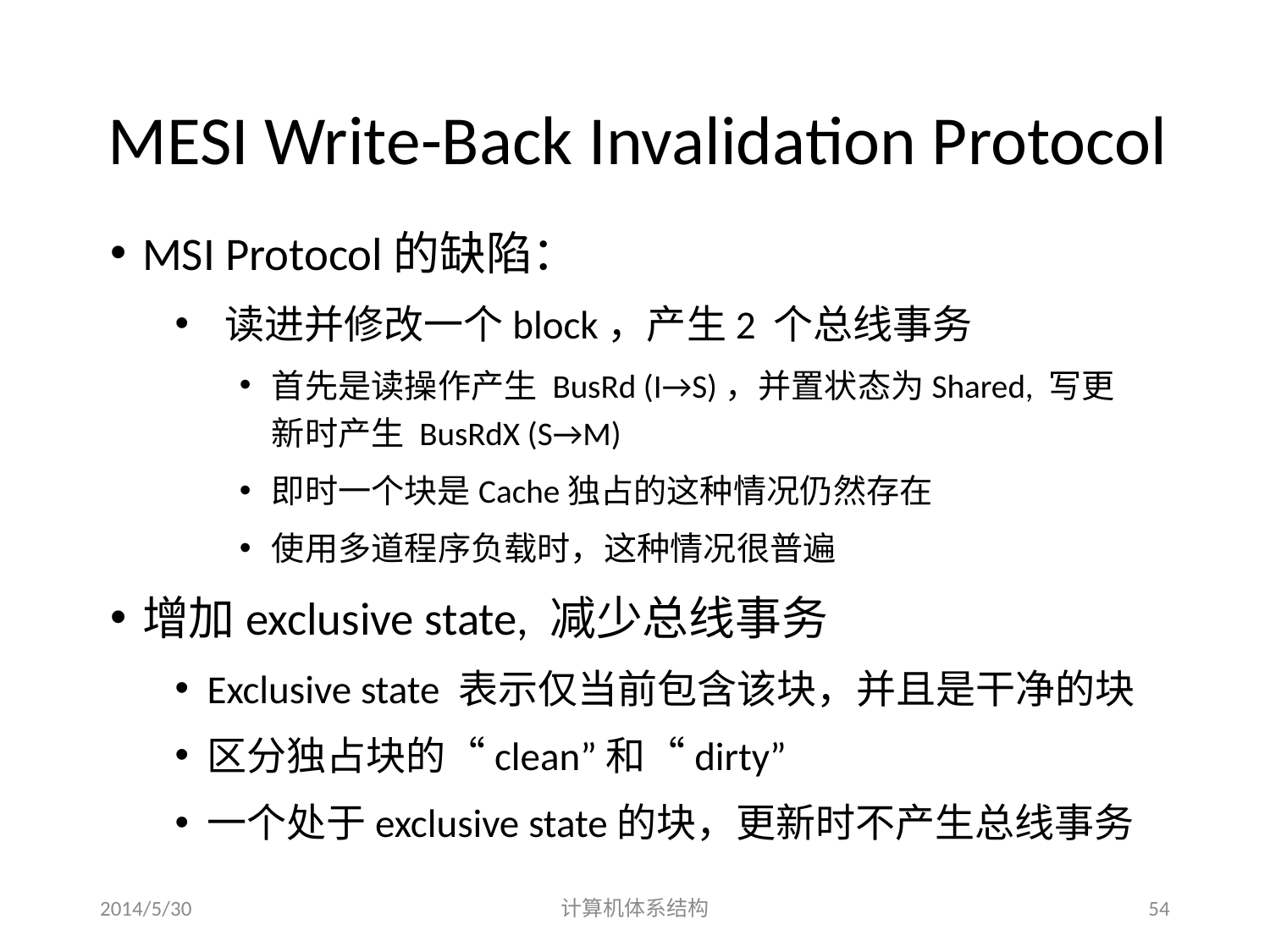

# MESI Write-Back Invalidation Protocol
MSI Protocol的缺陷：
 读进并修改一个block，产生2 个总线事务
首先是读操作产生 BusRd (I→S)，并置状态为Shared, 写更新时产生 BusRdX (S→M)
即时一个块是Cache独占的这种情况仍然存在
使用多道程序负载时，这种情况很普遍
增加exclusive state, 减少总线事务
Exclusive state 表示仅当前包含该块，并且是干净的块
区分独占块的“clean”和“dirty”
一个处于exclusive state的块，更新时不产生总线事务
2014/5/30
计算机体系结构
54